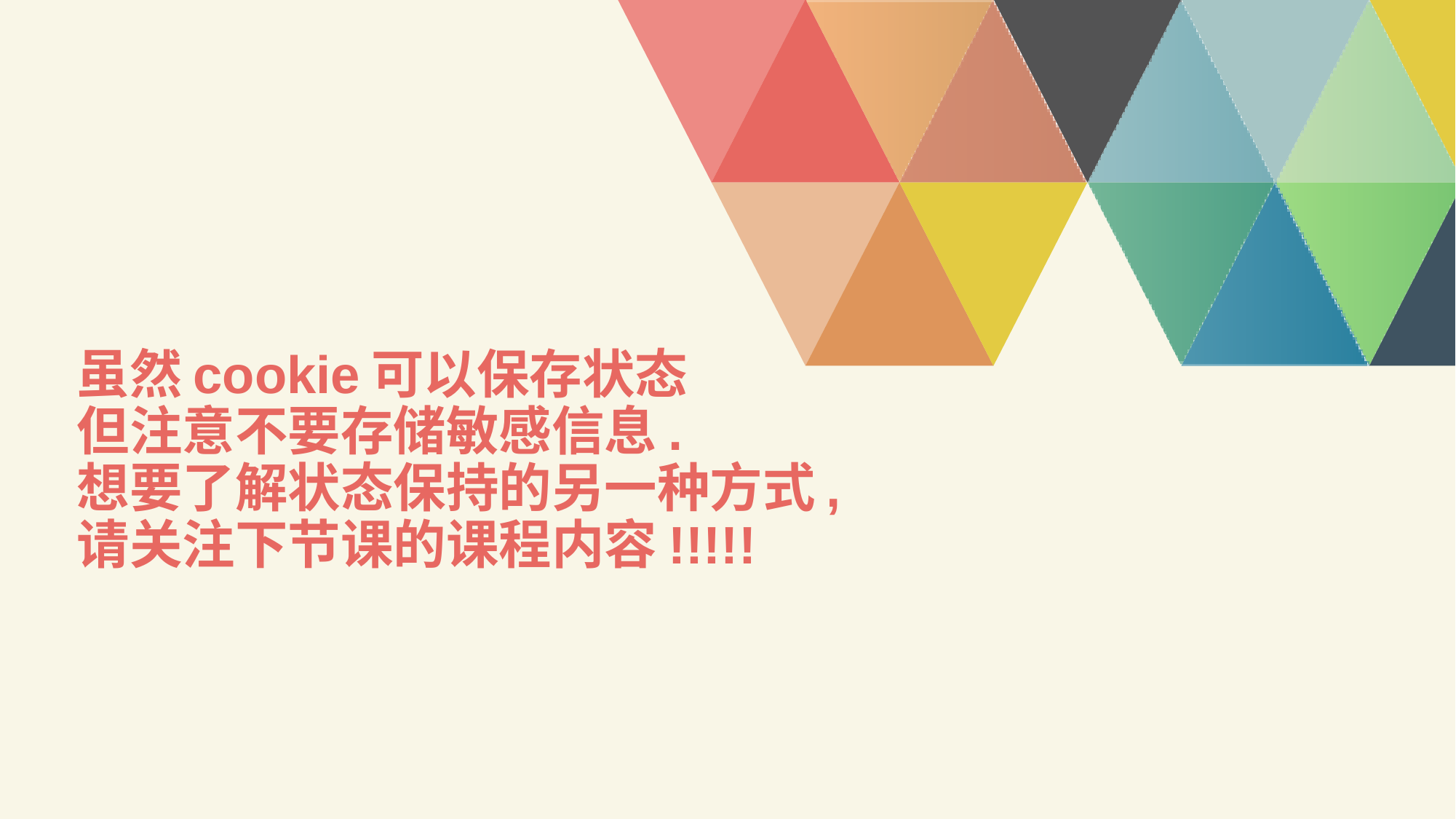

# 虽然cookie可以保存状态 但注意不要存储敏感信息. 想要了解状态保持的另一种方式, 请关注下节课的课程内容!!!!!